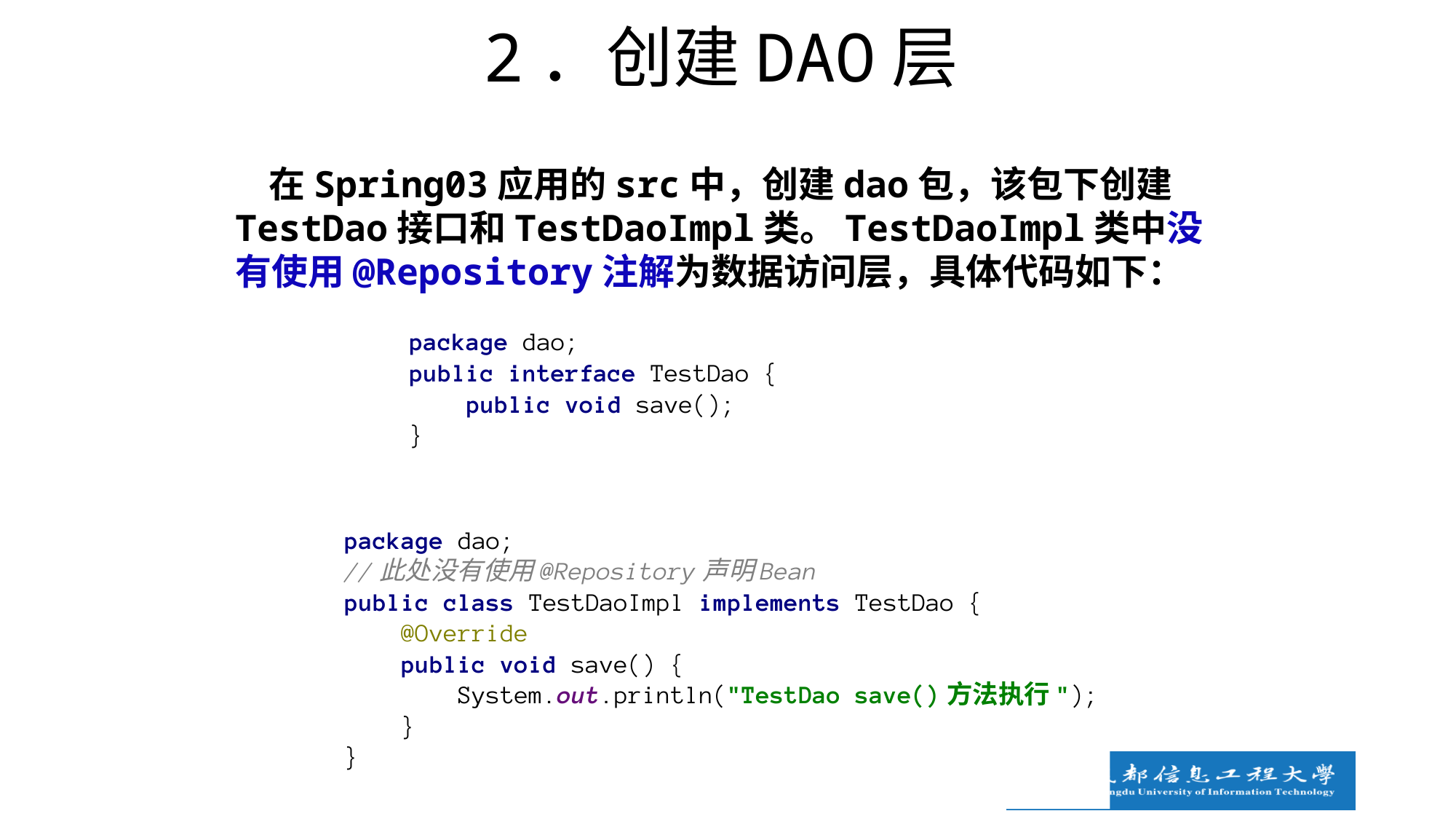

2．创建DAO层
   在Spring03应用的src中，创建dao包，该包下创建TestDao接口和TestDaoImpl类。TestDaoImpl类中没有使用@Repository注解为数据访问层，具体代码如下：
package dao;
public interface TestDao {
    public void save();
}
package dao;
//此处没有使用@Repository声明Bean
public class TestDaoImpl implements TestDao {
    @Override
    public void save() {
        System.out.println("TestDao save()方法执行");
    }
}